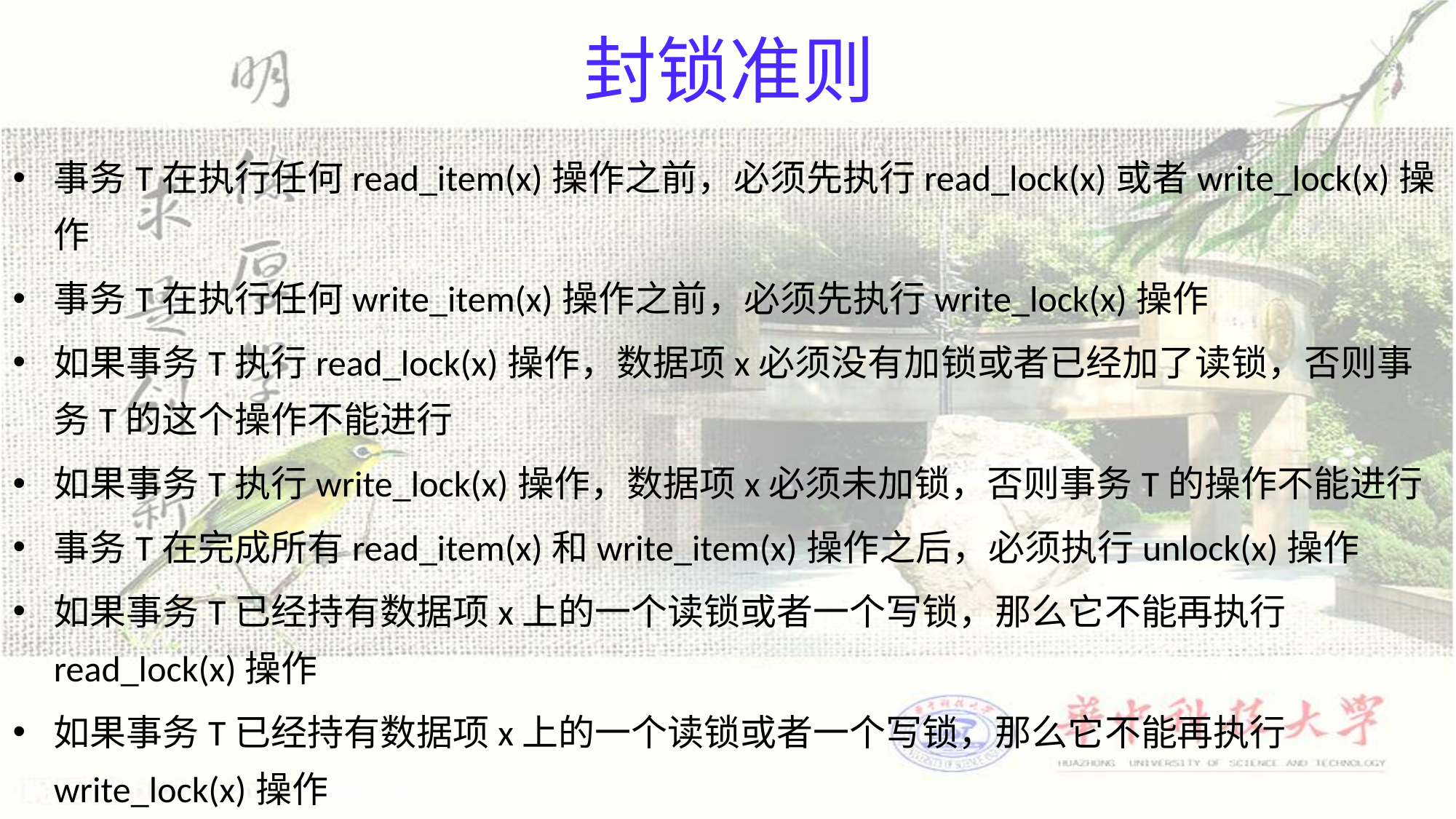

# 封锁准则
事务T在执行任何read_item(x)操作之前，必须先执行read_lock(x)或者write_lock(x)操作
事务T在执行任何write_item(x)操作之前，必须先执行write_lock(x)操作
如果事务T执行read_lock(x)操作，数据项x必须没有加锁或者已经加了读锁，否则事务T的这个操作不能进行
如果事务T执行write_lock(x)操作，数据项x必须未加锁，否则事务T的操作不能进行
事务T在完成所有read_item(x)和write_item(x)操作之后，必须执行unlock(x)操作
如果事务T已经持有数据项x上的一个读锁或者一个写锁，那么它不能再执行read_lock(x)操作
如果事务T已经持有数据项x上的一个读锁或者一个写锁，那么它不能再执行write_lock(x)操作
如果事务T没有持有数据项x上的一个读锁或者一个写锁，那么它不能执行unlock(x)操作